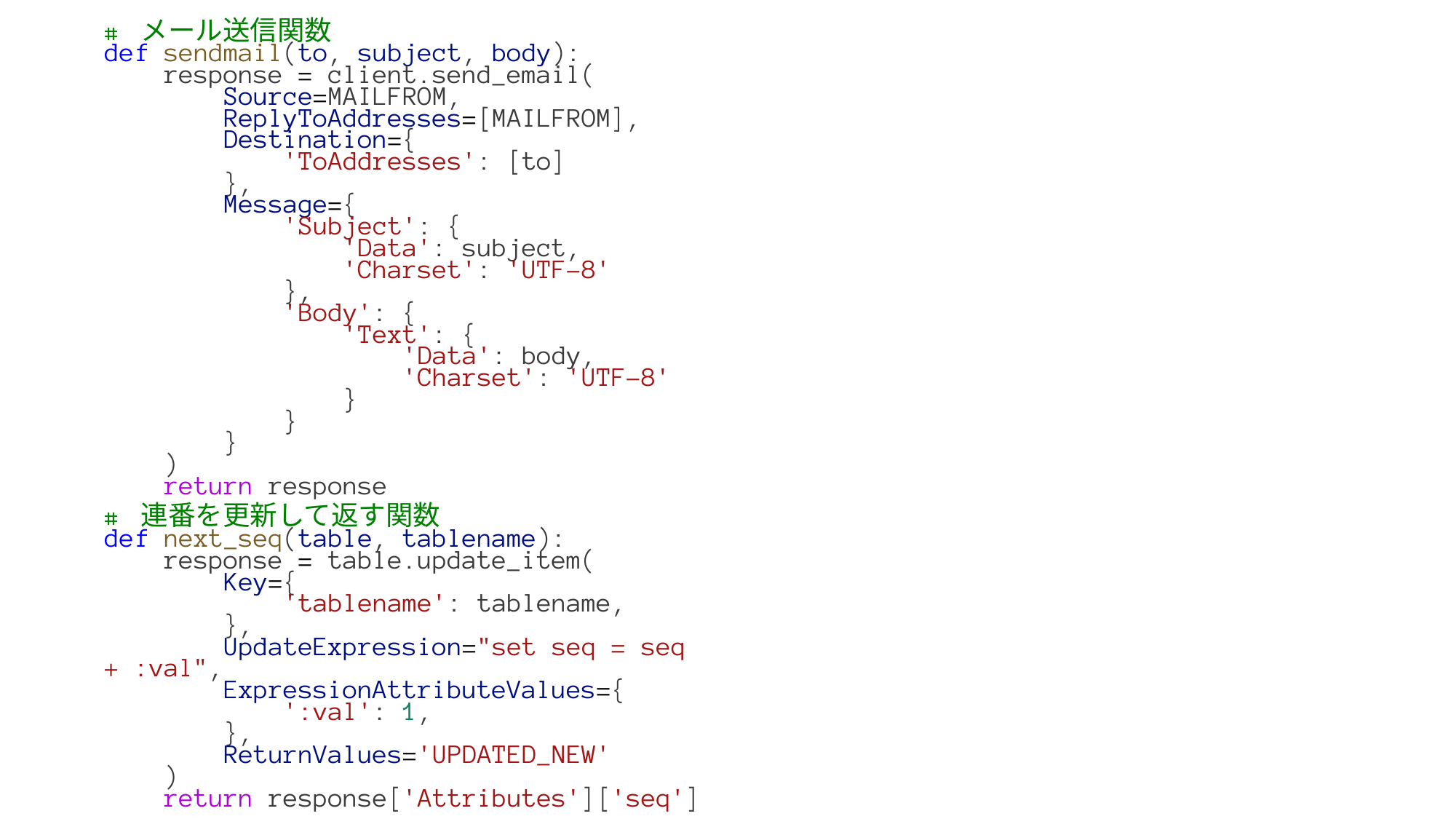

# メール送信関数
def sendmail(to, subject, body):
    response = client.send_email(
        Source=MAILFROM,
        ReplyToAddresses=[MAILFROM],
        Destination={
            'ToAddresses': [to]
        },
        Message={
            'Subject': {
                'Data': subject,
                'Charset': 'UTF-8'
            },
            'Body': {
                'Text': {
                    'Data': body,
                    'Charset': 'UTF-8'
                }
            }
        }
    )
    return response
# 連番を更新して返す関数
def next_seq(table, tablename):
    response = table.update_item(
        Key={
            'tablename': tablename,
        },
        UpdateExpression="set seq = seq + :val",
        ExpressionAttributeValues={
            ':val': 1,
        },
        ReturnValues='UPDATED_NEW'
    )
    return response['Attributes']['seq']